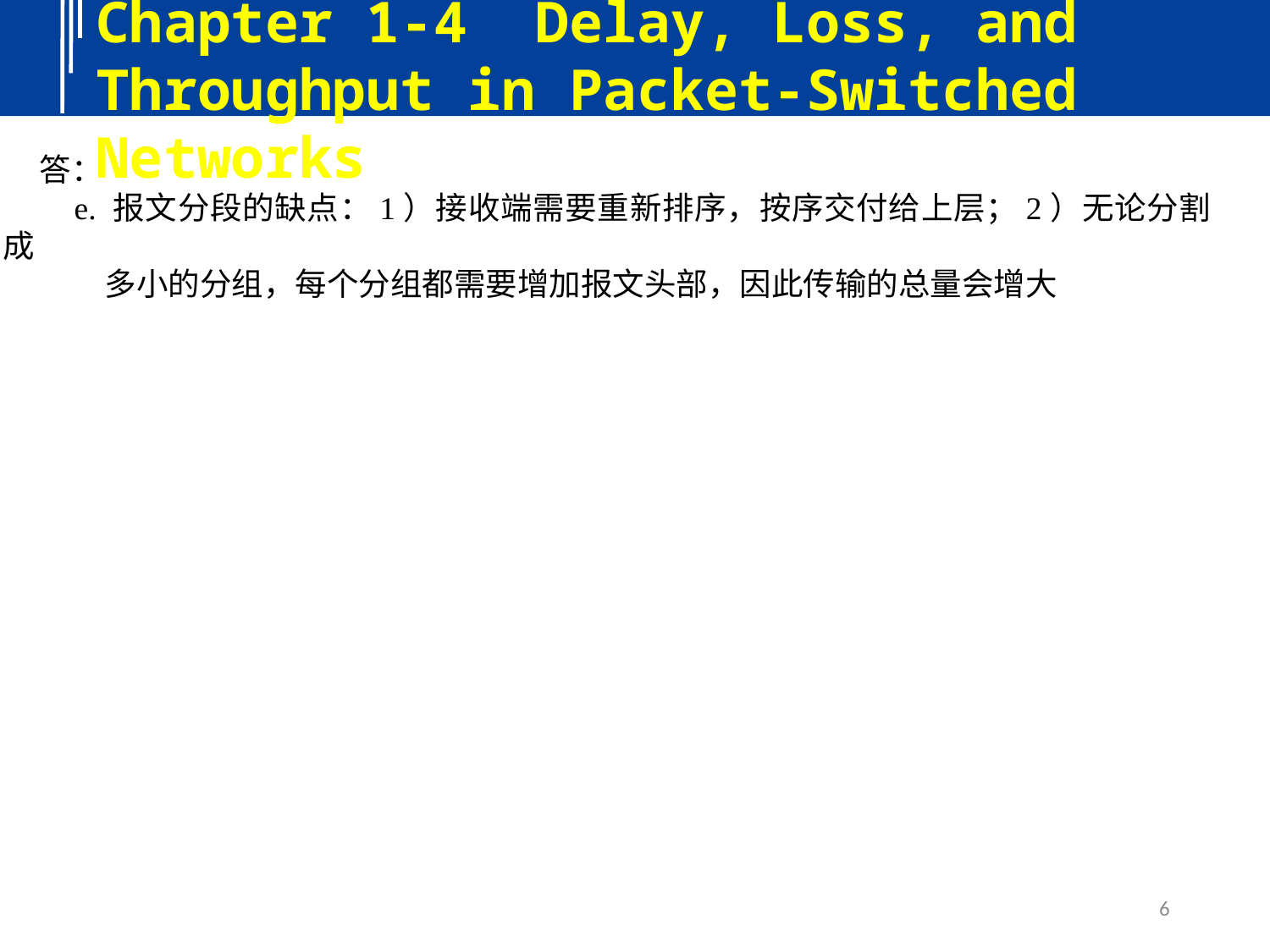

Chapter 1-4  Delay, Loss, and Throughput in Packet-Switched Networks

答：
    e. 报文分段的缺点：1）接收端需要重新排序，按序交付给上层；2）无论分割成
        多小的分组，每个分组都需要增加报文头部，因此传输的总量会增大

6